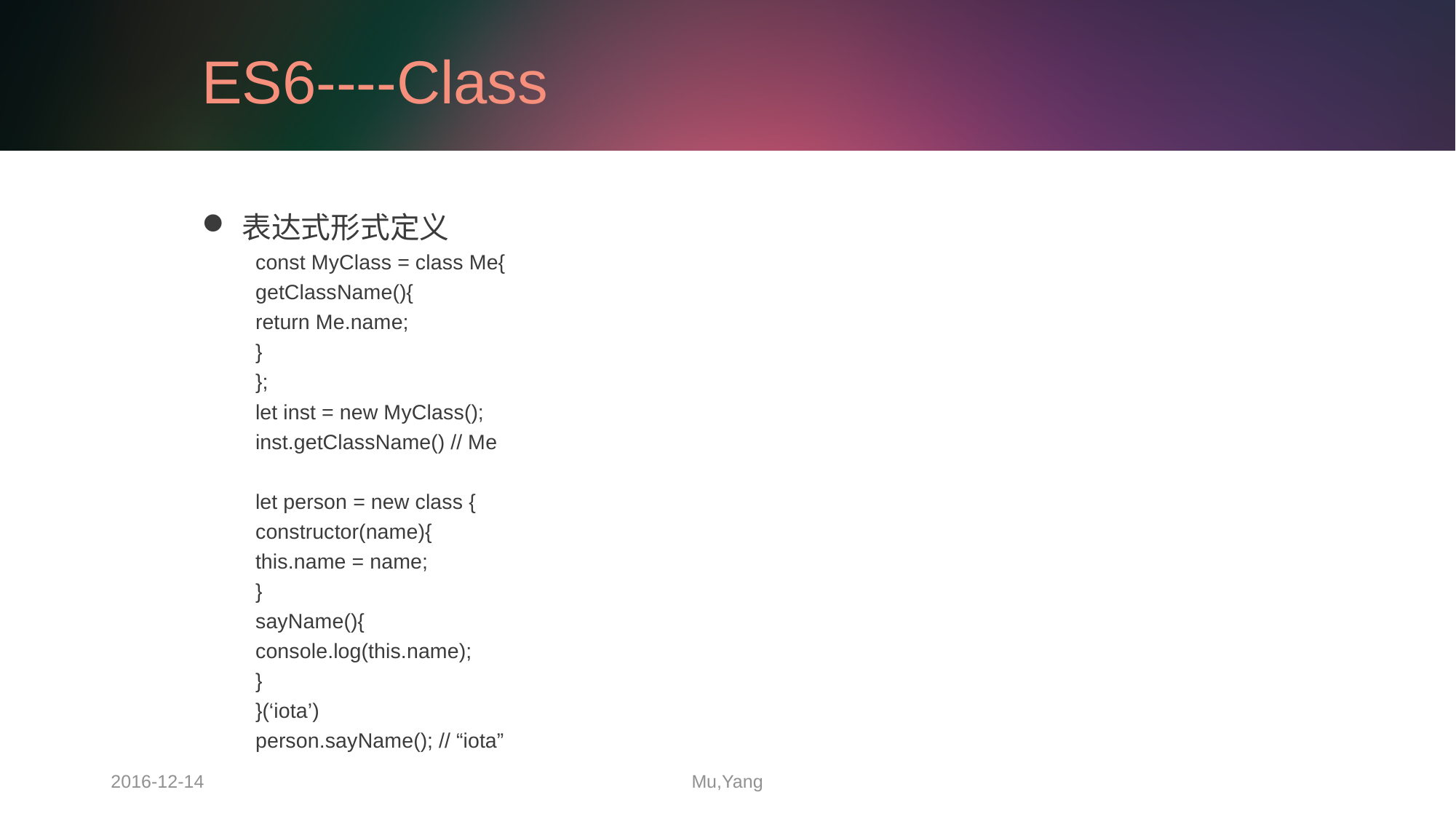

# ES6----Class
表达式形式定义
const MyClass = class Me{
	getClassName(){
		return Me.name;
	}
};
let inst = new MyClass();
inst.getClassName() // Me

let person = new class {
	constructor(name){
		this.name = name;
	}
	sayName(){
		console.log(this.name);
	}
}(‘iota’)
person.sayName(); // “iota”
2016-12-14
Mu,Yang
133